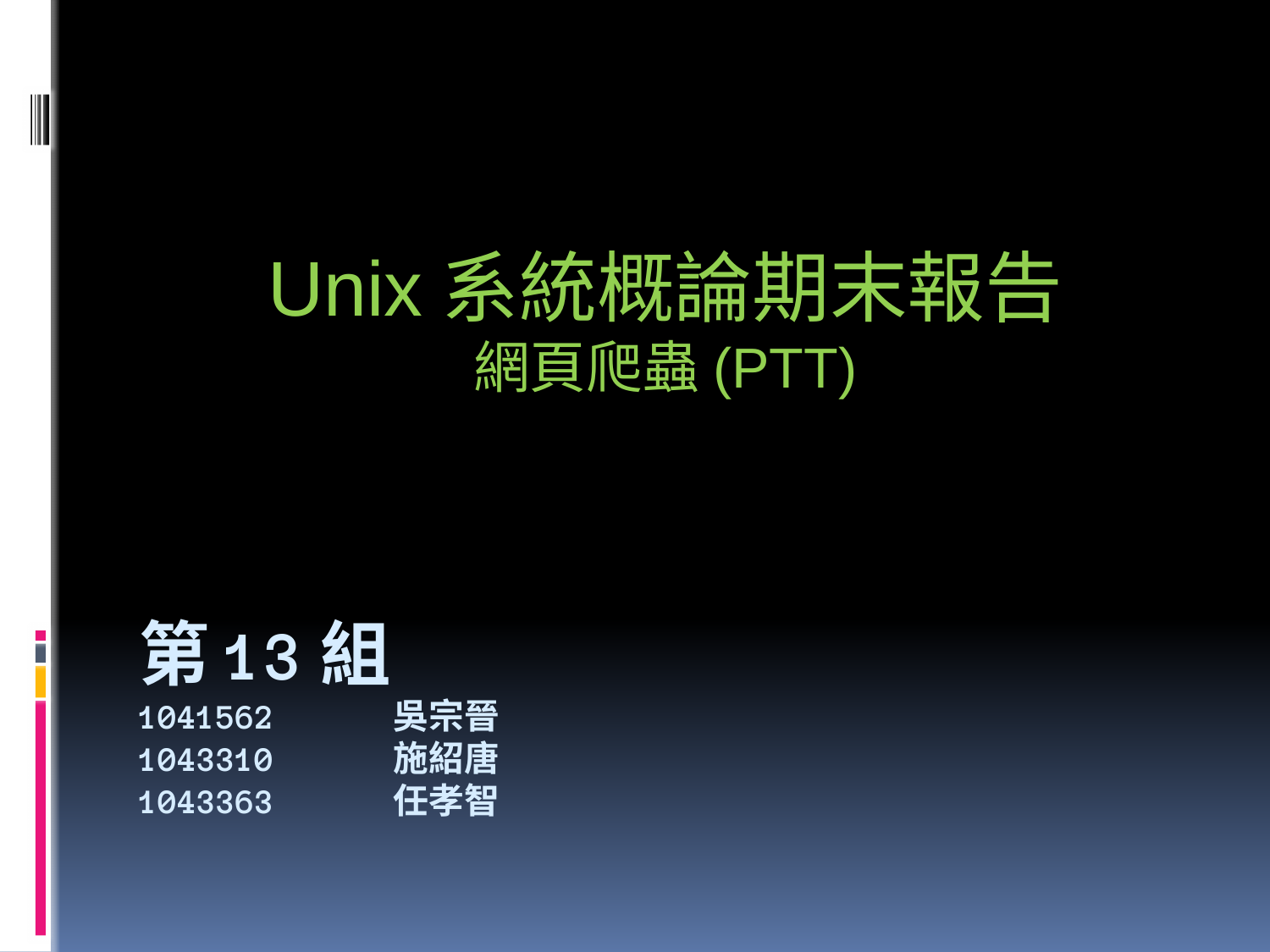

Unix系統概論期末報告
網頁爬蟲(PTT)
# 第13組 1041562	吳宗晉 1043310	施紹唐 1043363	任孝智